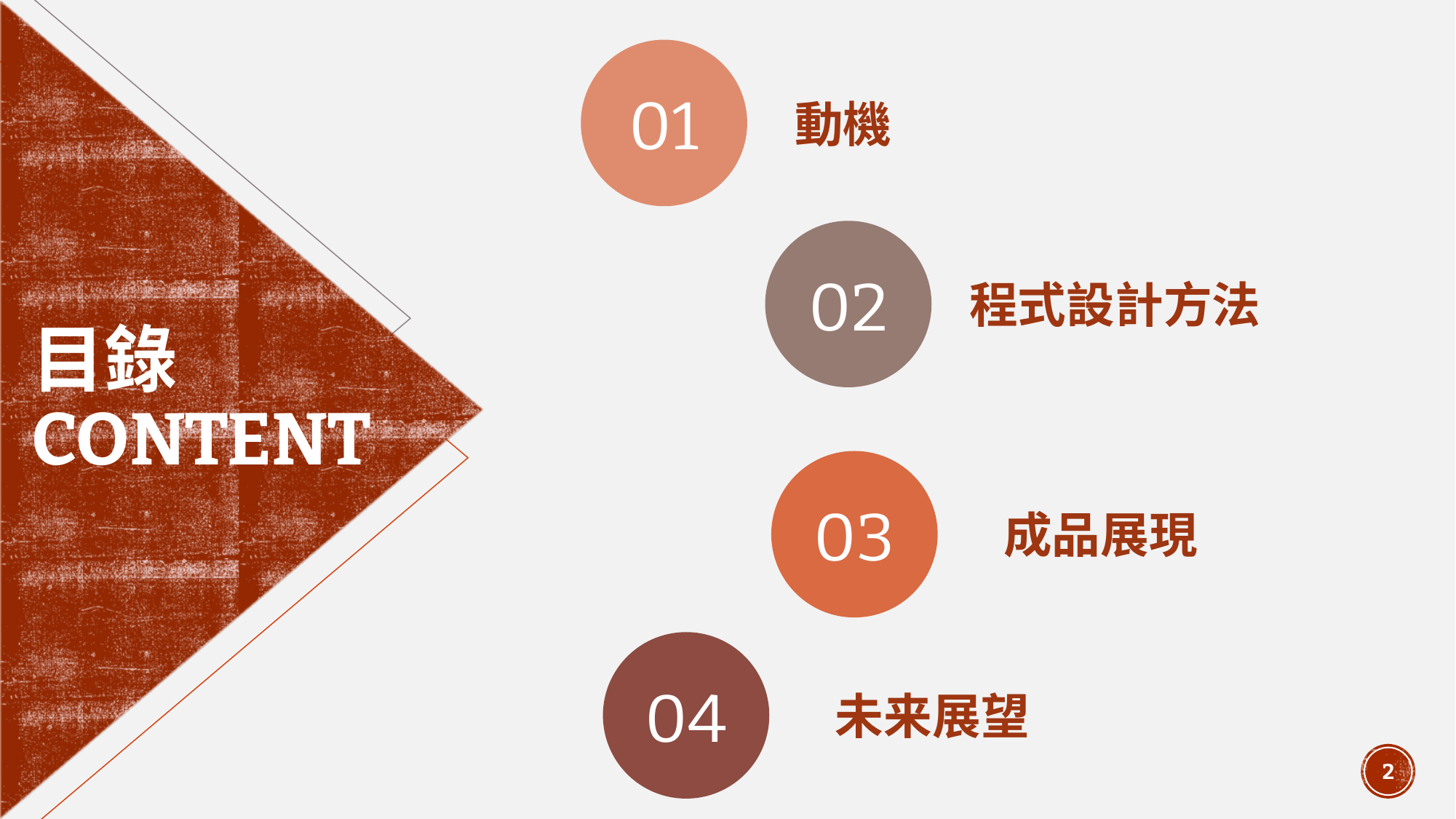

01
動機

02
程式設計方法
# 目錄 ConTENT
03
成品展現
04
未来展望
2